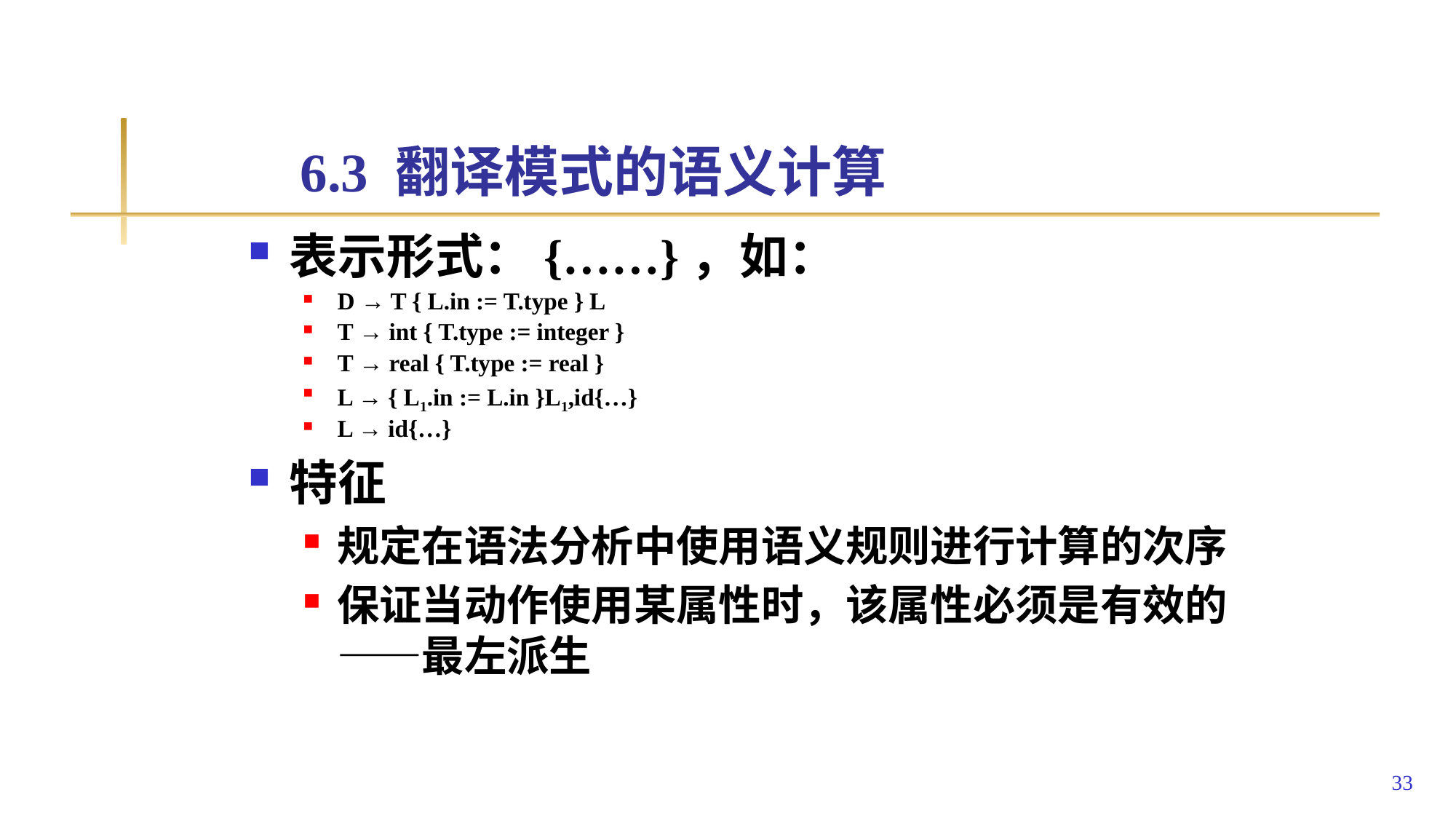

# 6.3 翻译模式的语义计算
表示形式：{……}，如：
D → T { L.in := T.type } L
T → int { T.type := integer }
T → real { T.type := real }
L → { L1.in := L.in }L1,id{…}
L → id{…}
特征
规定在语法分析中使用语义规则进行计算的次序
保证当动作使用某属性时，该属性必须是有效的——最左派生
33